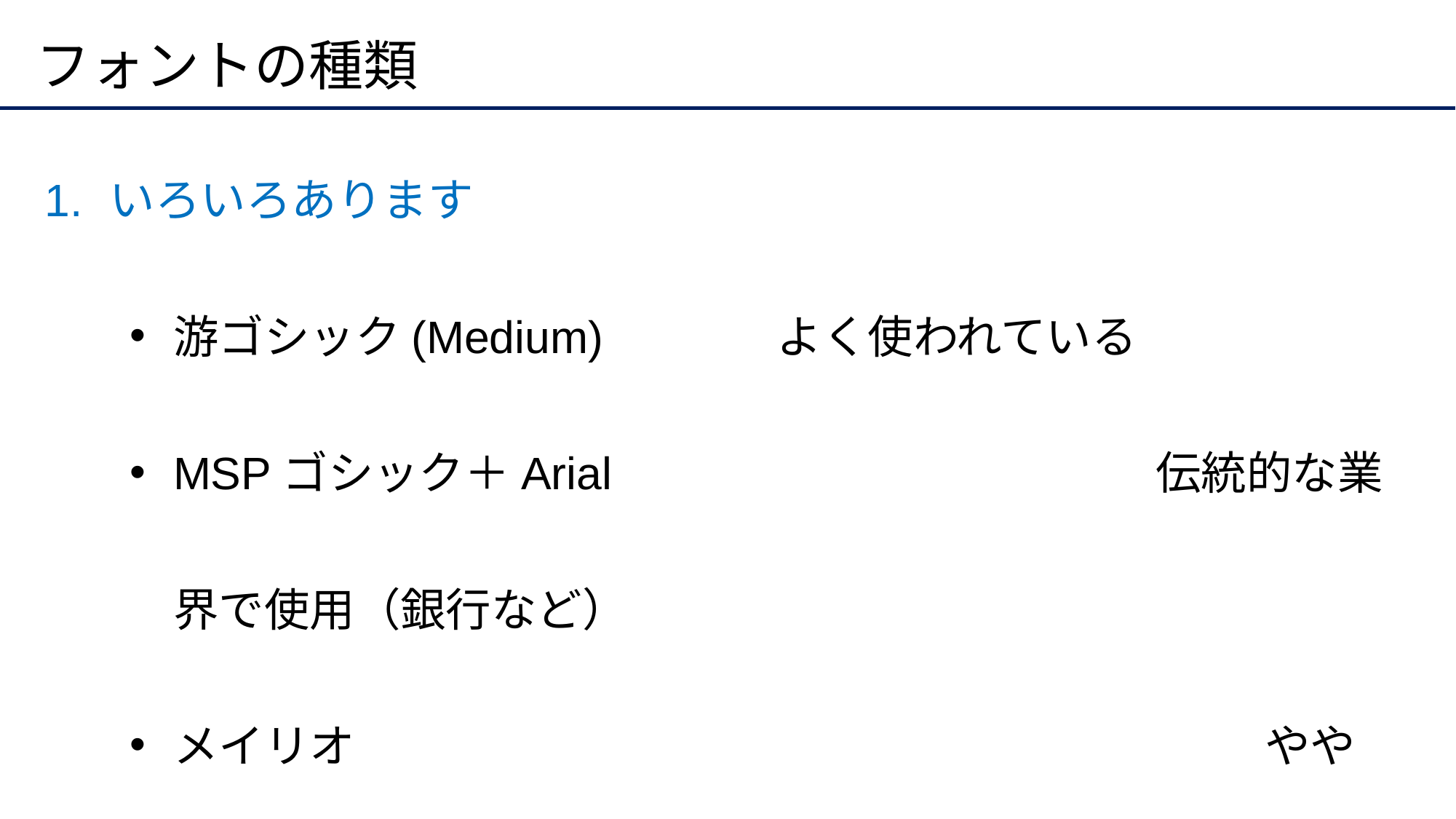

# フォントの種類
いろいろあります
游ゴシック(Medium)	よく使われている
MSPゴシック＋Arial		伝統的な業界で使用（銀行など）
メイリオ				ややカジュアル
游明朝				文章などで使われる「明朝」